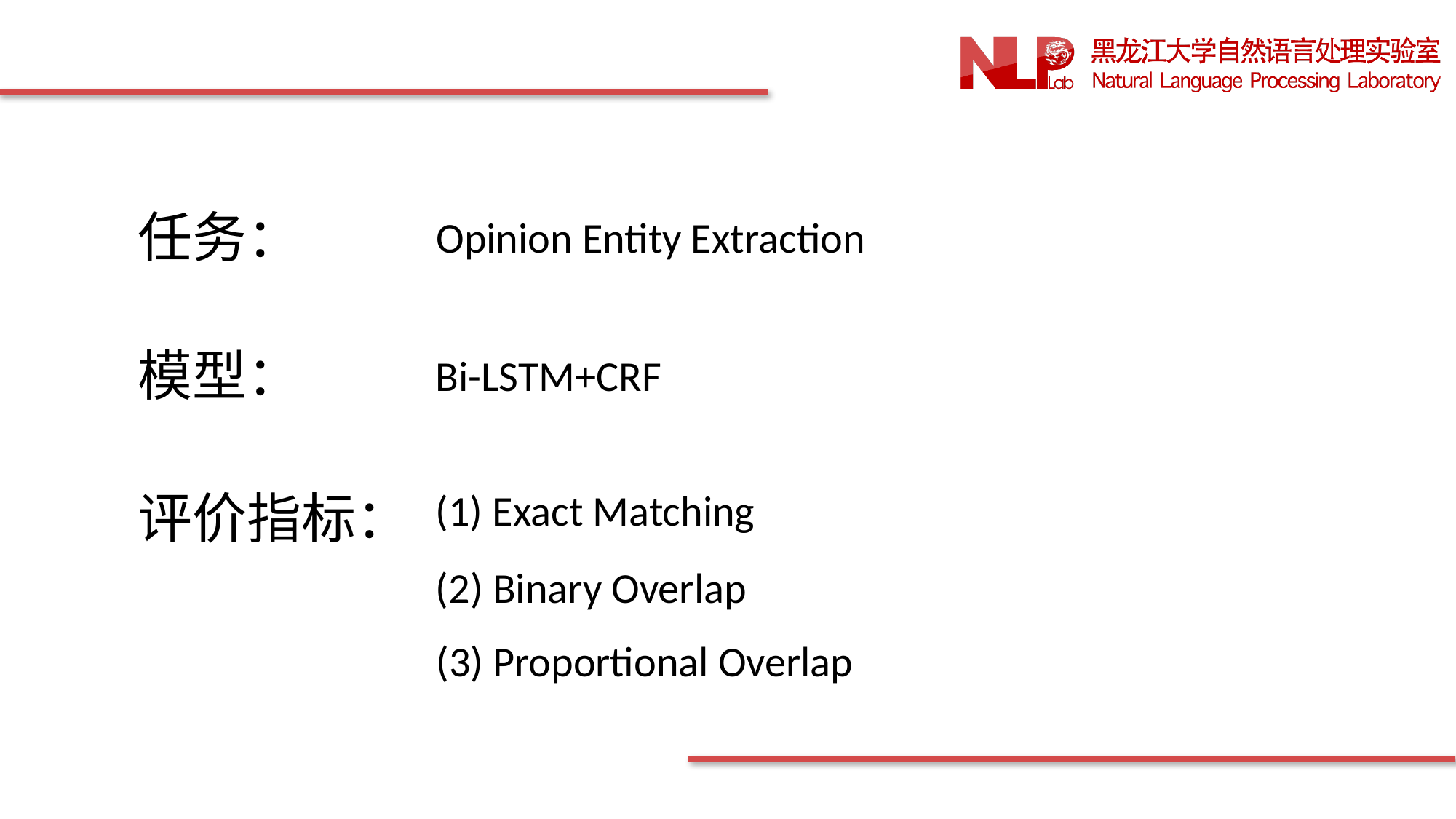

任务：
Opinion Entity Extraction
模型：
Bi-LSTM+CRF
评价指标：
(1) Exact Matching
(2) Binary Overlap
(3) Proportional Overlap